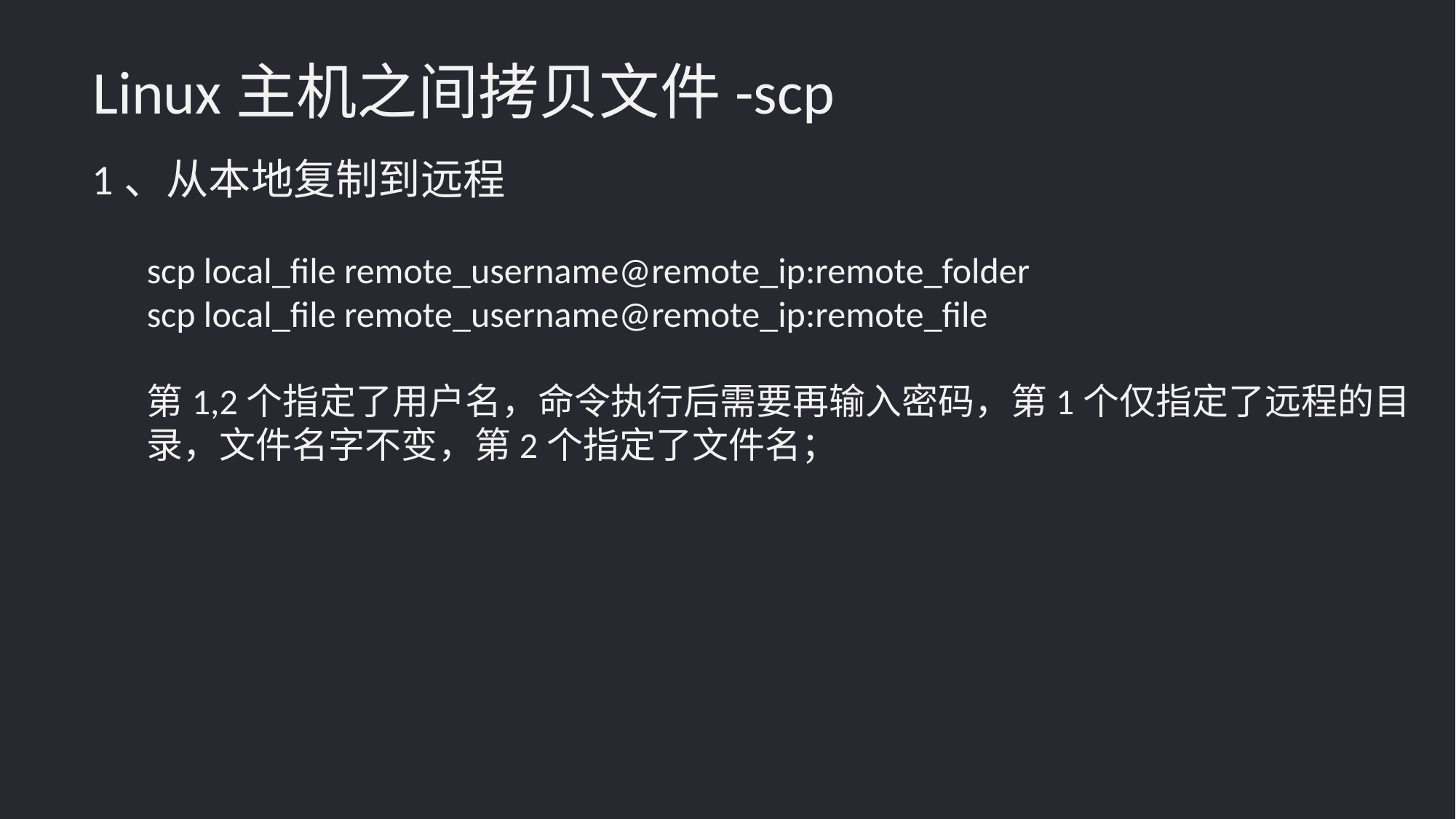

Linux主机之间拷贝文件-scp
1、从本地复制到远程

scp local_file remote_username@remote_ip:remote_folder
scp local_file remote_username@remote_ip:remote_file

第1,2个指定了用户名，命令执行后需要再输入密码，第1个仅指定了远程的目录，文件名字不变，第2个指定了文件名；